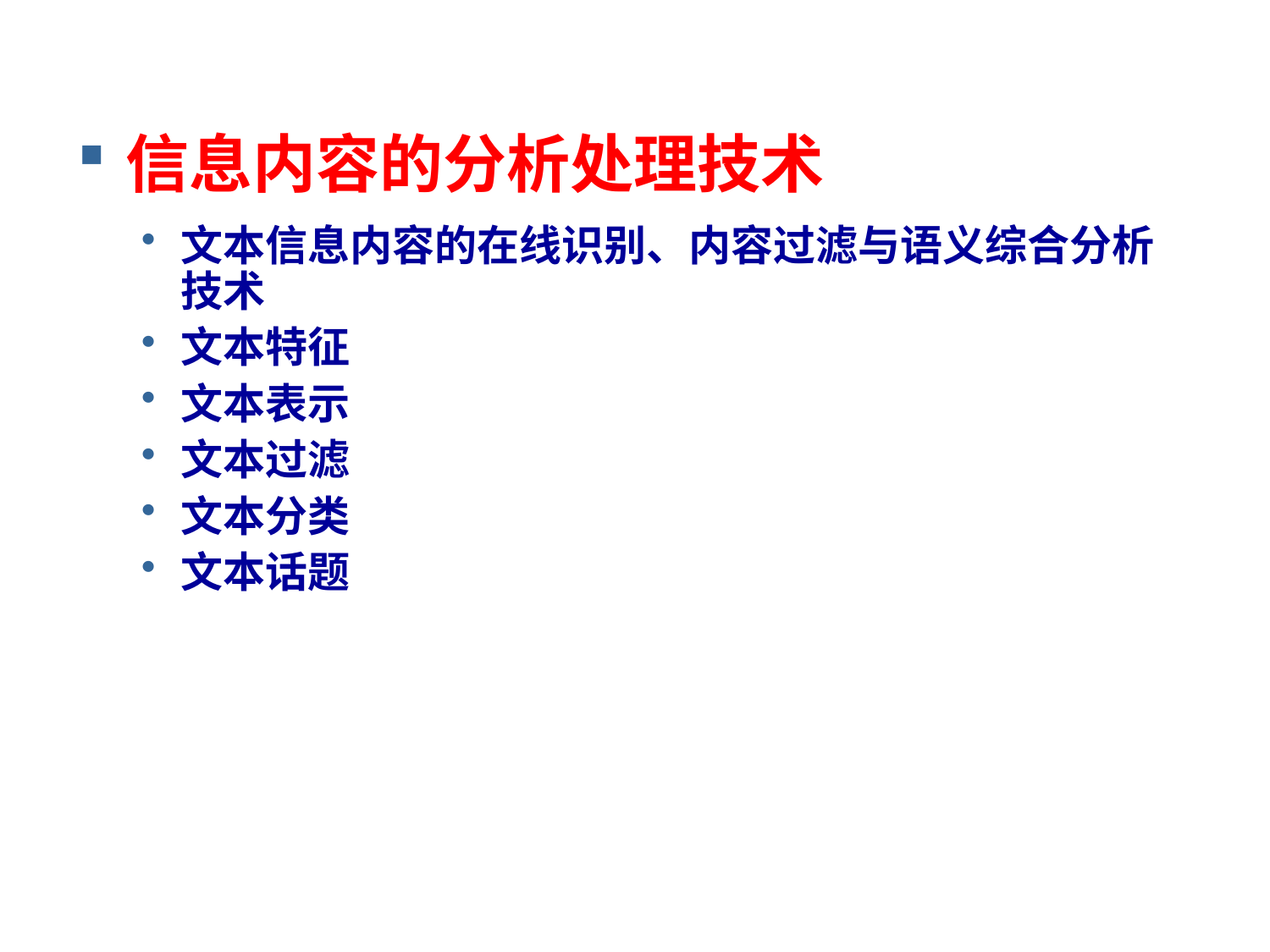

信息内容的分析处理技术
文本信息内容的在线识别、内容过滤与语义综合分析技术
文本特征
文本表示
文本过滤
文本分类
文本话题